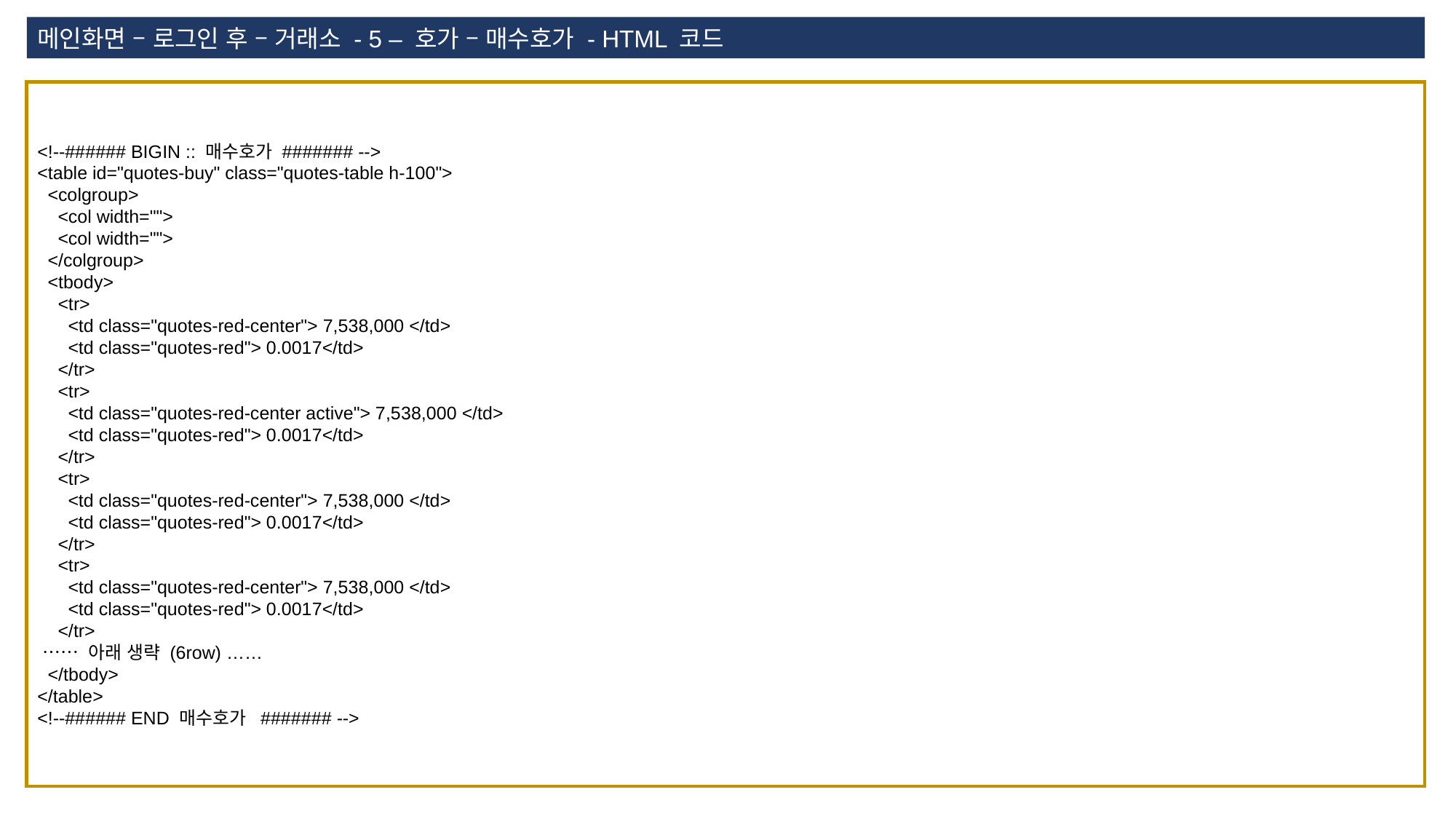

메인화면 – 로그인 후 – 거래소 - 5 – 호가 – 매수호가 - HTML 코드
<!--###### BIGIN :: 매수호가 ####### -->
<table id="quotes-buy" class="quotes-table h-100">
  <colgroup>
    <col width="">
    <col width="">
  </colgroup>
  <tbody>
    <tr>
      <td class="quotes-red-center"> 7,538,000 </td>
      <td class="quotes-red"> 0.0017</td>
    </tr>
    <tr>
      <td class="quotes-red-center active"> 7,538,000 </td>
      <td class="quotes-red"> 0.0017</td>
    </tr>
    <tr>
      <td class="quotes-red-center"> 7,538,000 </td>
      <td class="quotes-red"> 0.0017</td>
    </tr>
    <tr>
      <td class="quotes-red-center"> 7,538,000 </td>
      <td class="quotes-red"> 0.0017</td>
    </tr>
 …… 아래 생략 (6row) ……
  </tbody>
</table>
<!--###### END 매수호가  ####### -->